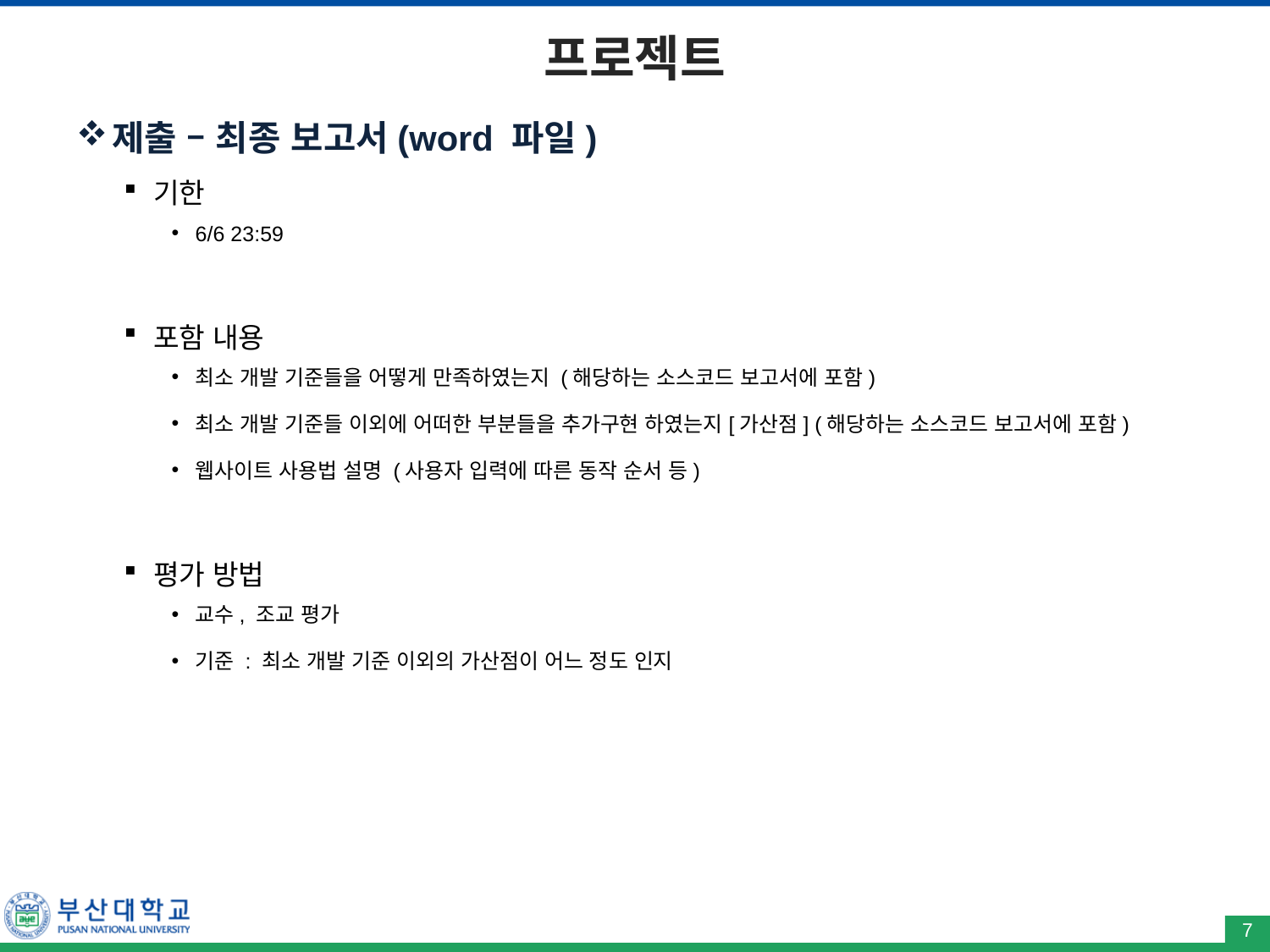

# 프로젝트
제출 – 최종 보고서(word 파일)
기한
6/6 23:59

포함 내용
최소 개발 기준들을 어떻게 만족하였는지 (해당하는 소스코드 보고서에 포함)
최소 개발 기준들 이외에 어떠한 부분들을 추가구현 하였는지[가산점] (해당하는 소스코드 보고서에 포함)
웹사이트 사용법 설명 (사용자 입력에 따른 동작 순서 등)

평가 방법
교수, 조교 평가
기준 : 최소 개발 기준 이외의 가산점이 어느 정도 인지

7